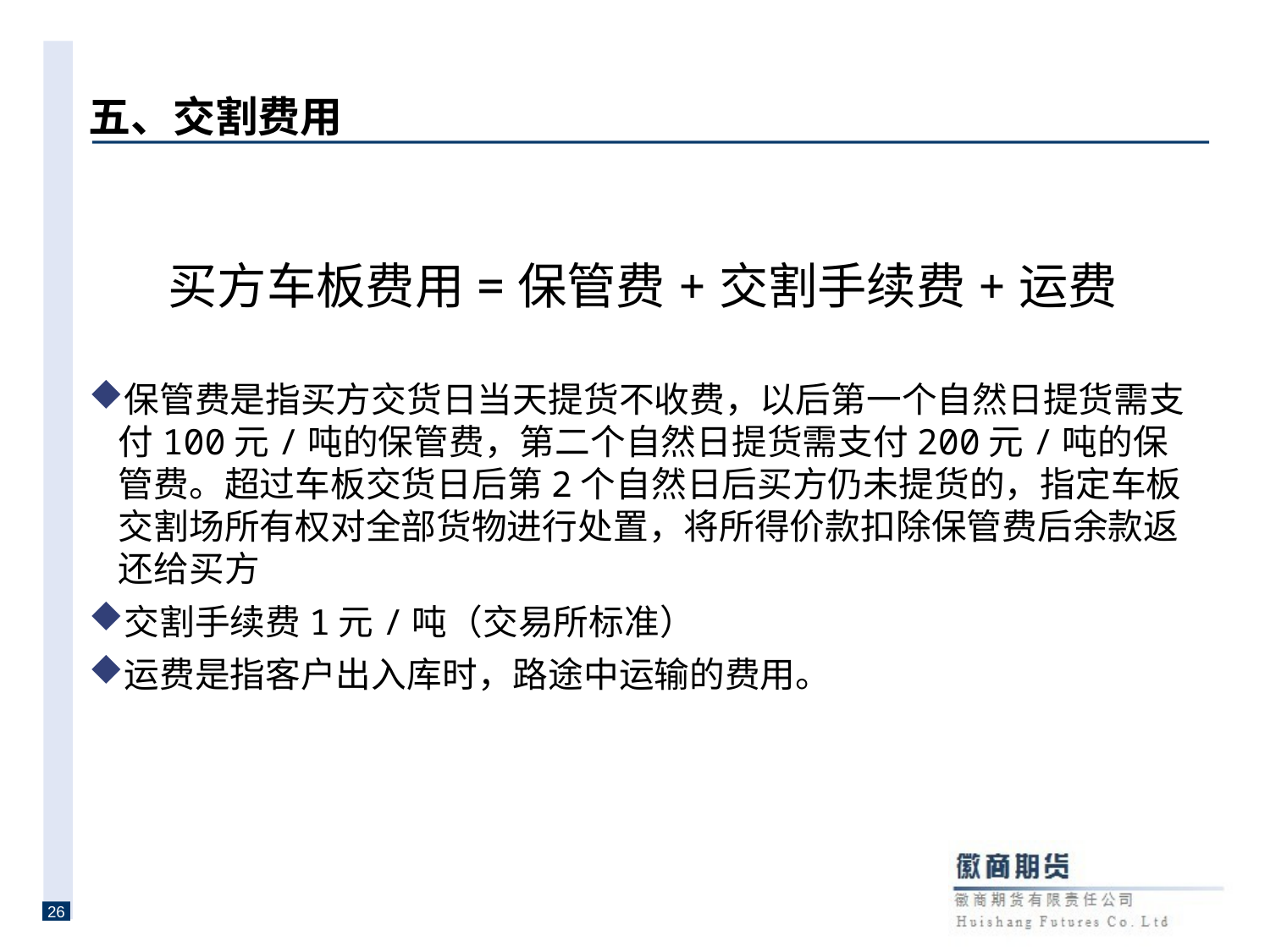

# 二、交割方式 二、交割方式 五、交割费用

买方车板费用=保管费+交割手续费+运费

保管费是指买方交货日当天提货不收费，以后第一个自然日提货需支付100元/吨的保管费，第二个自然日提货需支付200元/吨的保管费。超过车板交货日后第2个自然日后买方仍未提货的，指定车板交割场所有权对全部货物进行处置，将所得价款扣除保管费后余款返还给买方
交割手续费1元/吨（交易所标准）
运费是指客户出入库时，路途中运输的费用。